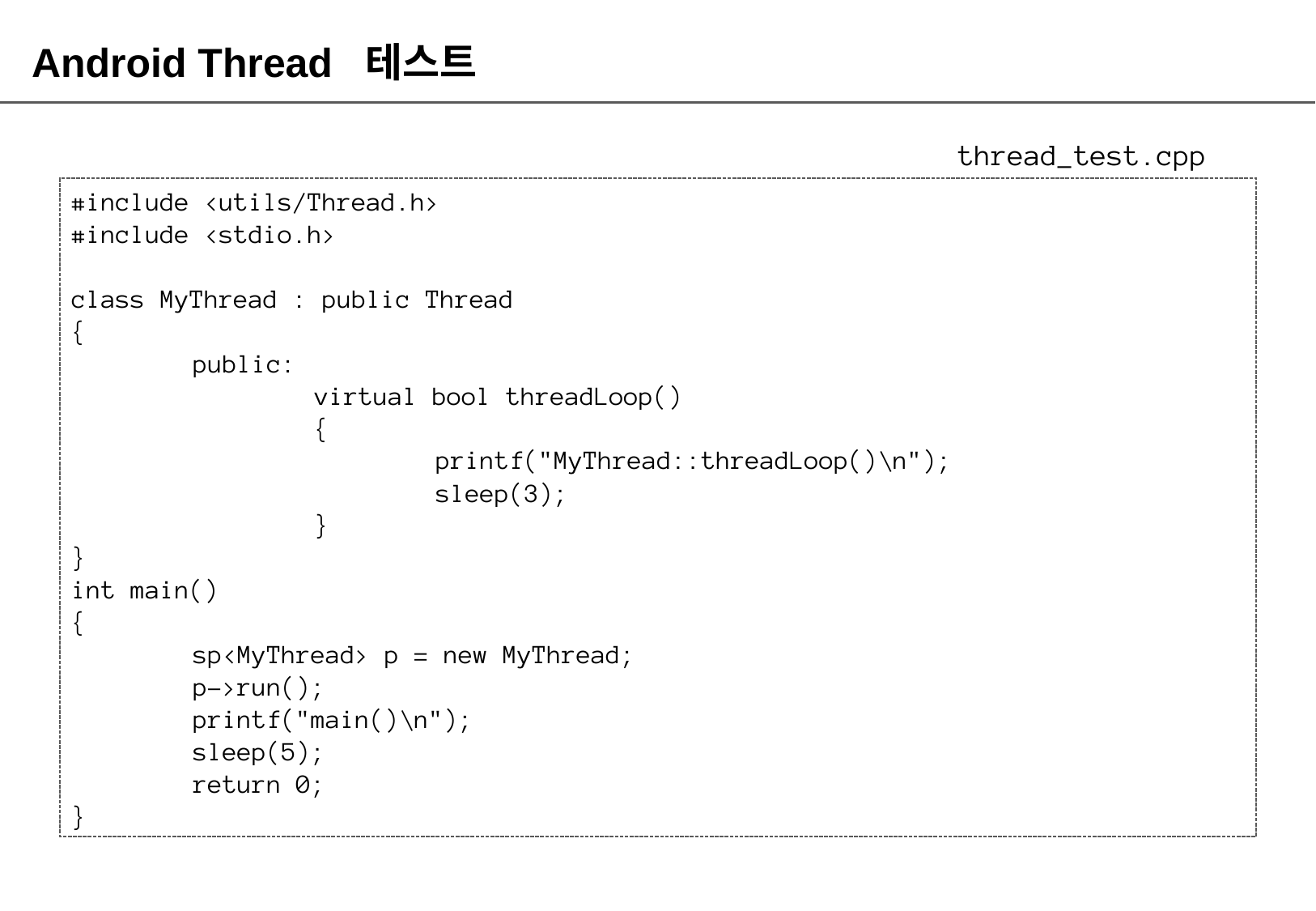

# Android Thread  테스트
thread_test.cpp
#include <utils/Thread.h>
#include <stdio.h>

class MyThread : public Thread
{
	public:
		virtual bool threadLoop()
		{
			printf("MyThread::threadLoop()\n");
			sleep(3);
		}
}
int main()
{
	sp<MyThread> p = new MyThread;
	p->run();
	printf("main()\n");
	sleep(5);
	return 0;
}